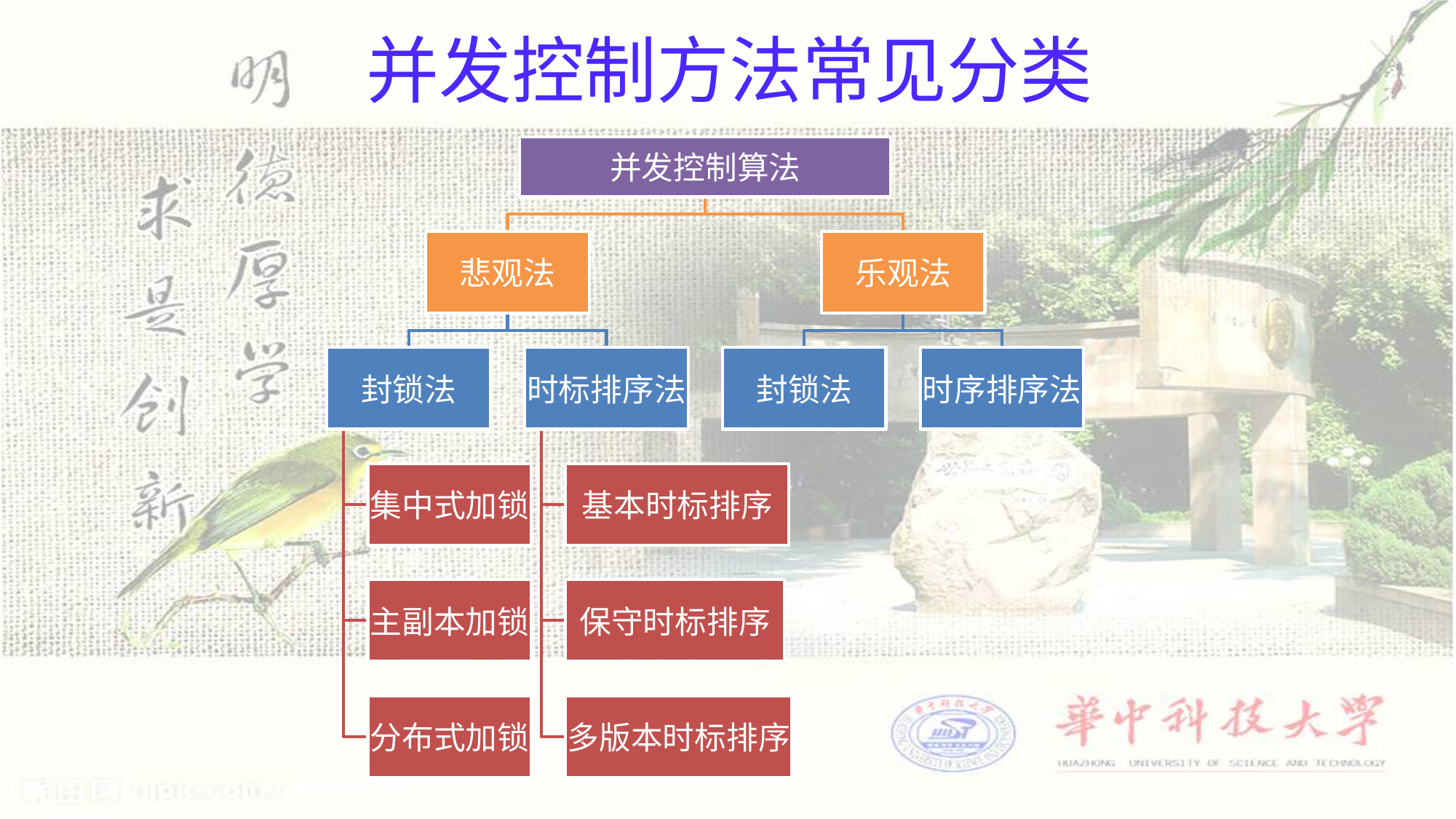

# 并发控制方法常见分类
并发控制算法
悲观法
封锁法
集中式加锁
主副本加锁
分布式加锁
时标排序法
基本时标排序
保守时标排序
多版本时标排序
乐观法
封锁法
时序排序法